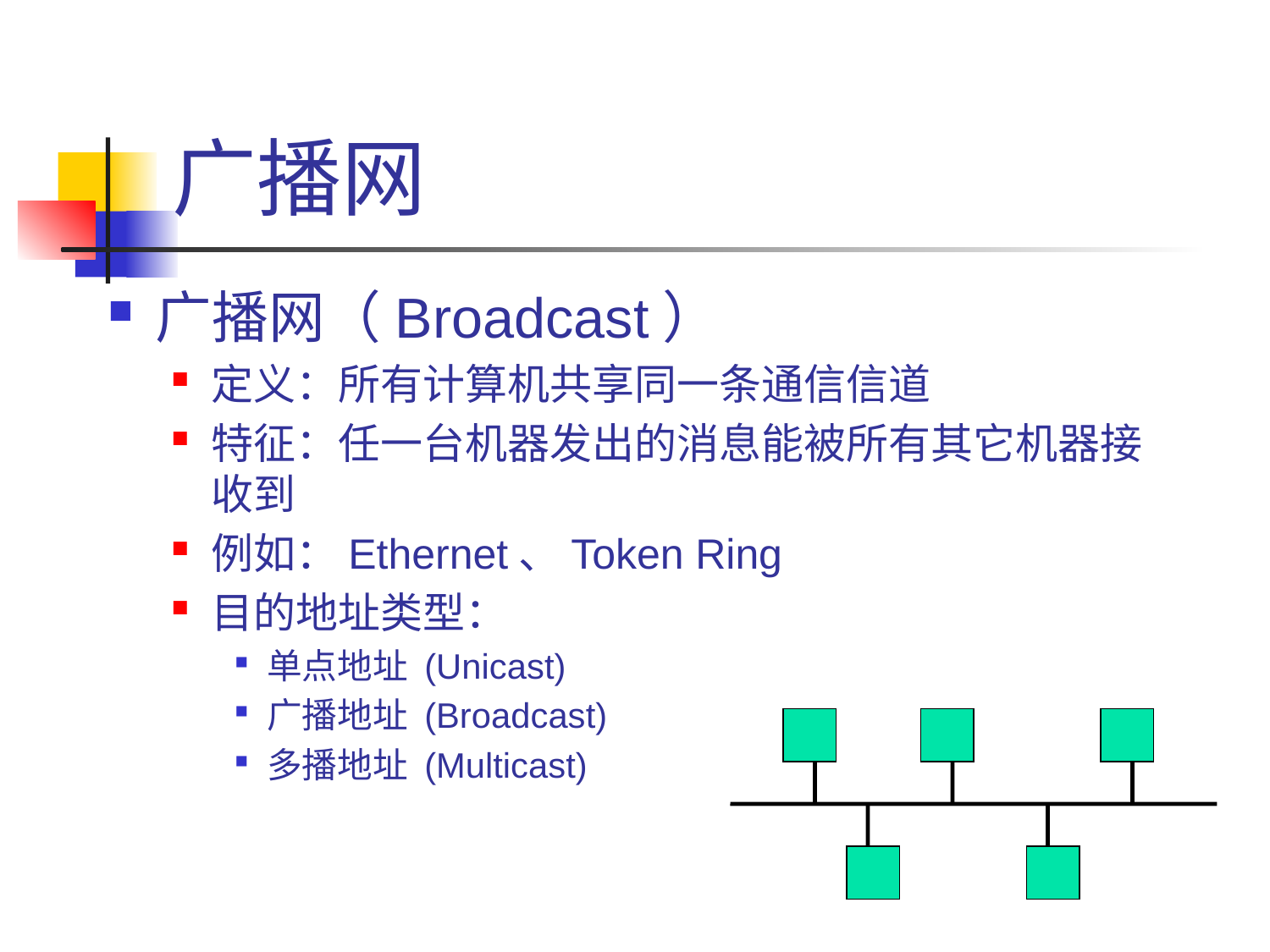

# 广播网
广播网（Broadcast）
定义：所有计算机共享同一条通信信道
特征：任一台机器发出的消息能被所有其它机器接收到
例如：Ethernet、Token Ring
目的地址类型：
单点地址 (Unicast)
广播地址 (Broadcast)
多播地址 (Multicast)